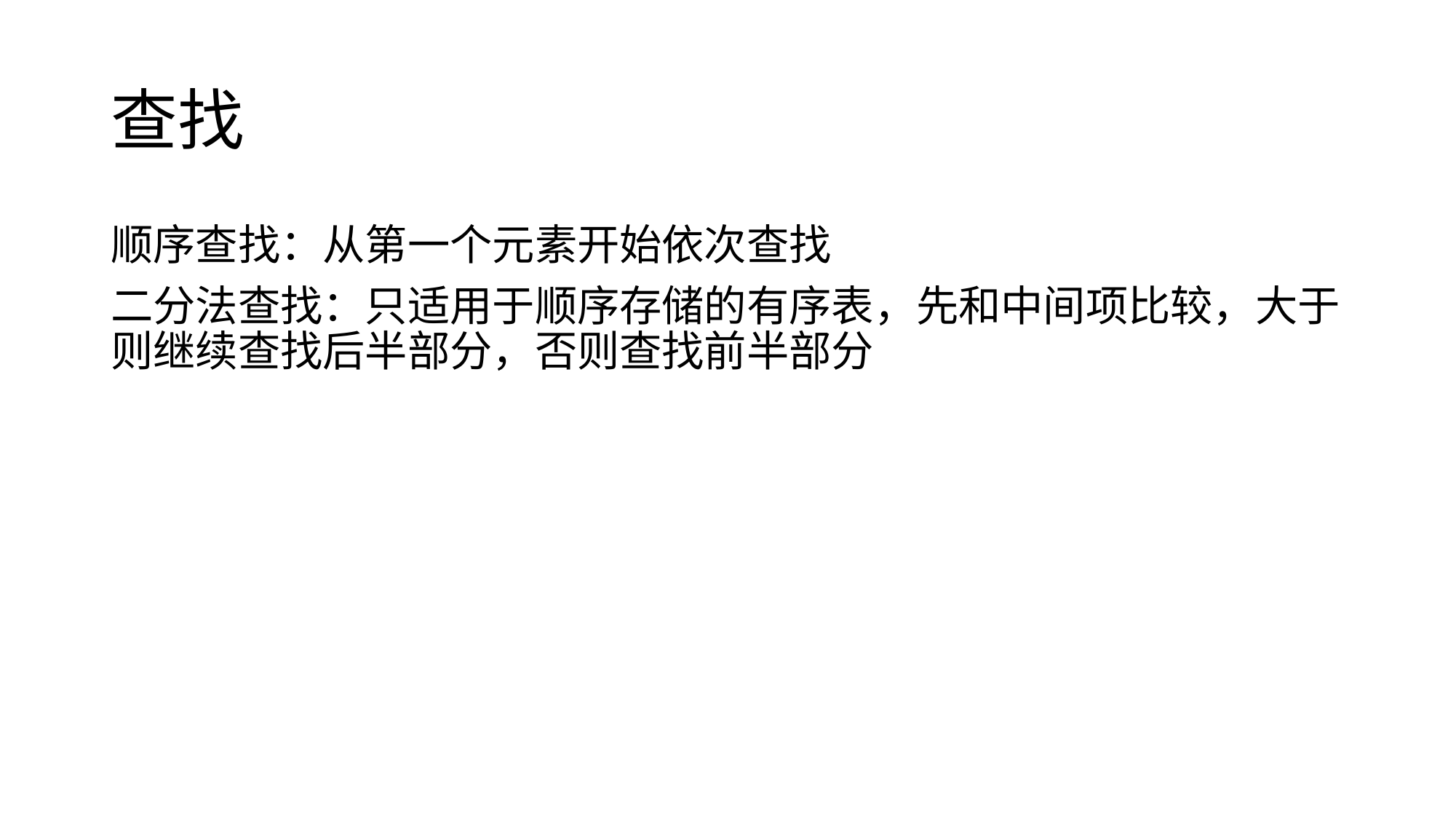

# 查找
顺序查找：从第一个元素开始依次查找
二分法查找：只适用于顺序存储的有序表，先和中间项比较，大于则继续查找后半部分，否则查找前半部分